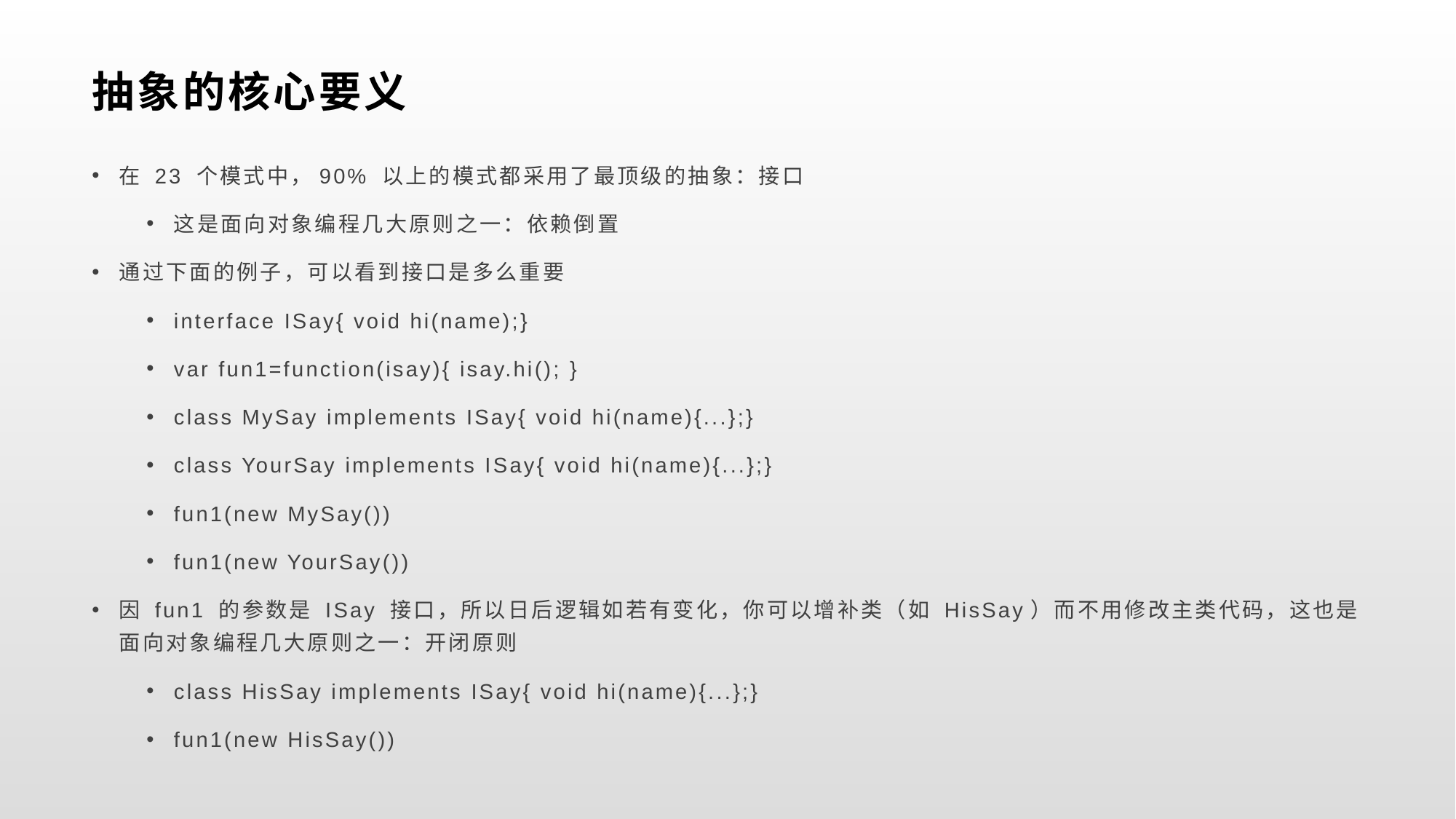

# 抽象的核心要义
在 23 个模式中，90% 以上的模式都采用了最顶级的抽象：接口
这是面向对象编程几大原则之一：依赖倒置
通过下面的例子，可以看到接口是多么重要
interface ISay{ void hi(name);}
var fun1=function(isay){ isay.hi(); }
class MySay implements ISay{ void hi(name){...};}
class YourSay implements ISay{ void hi(name){...};}
fun1(new MySay())
fun1(new YourSay())
因 fun1 的参数是 ISay 接口，所以日后逻辑如若有变化，你可以增补类（如 HisSay）而不用修改主类代码，这也是面向对象编程几大原则之一：开闭原则
class HisSay implements ISay{ void hi(name){...};}
fun1(new HisSay())